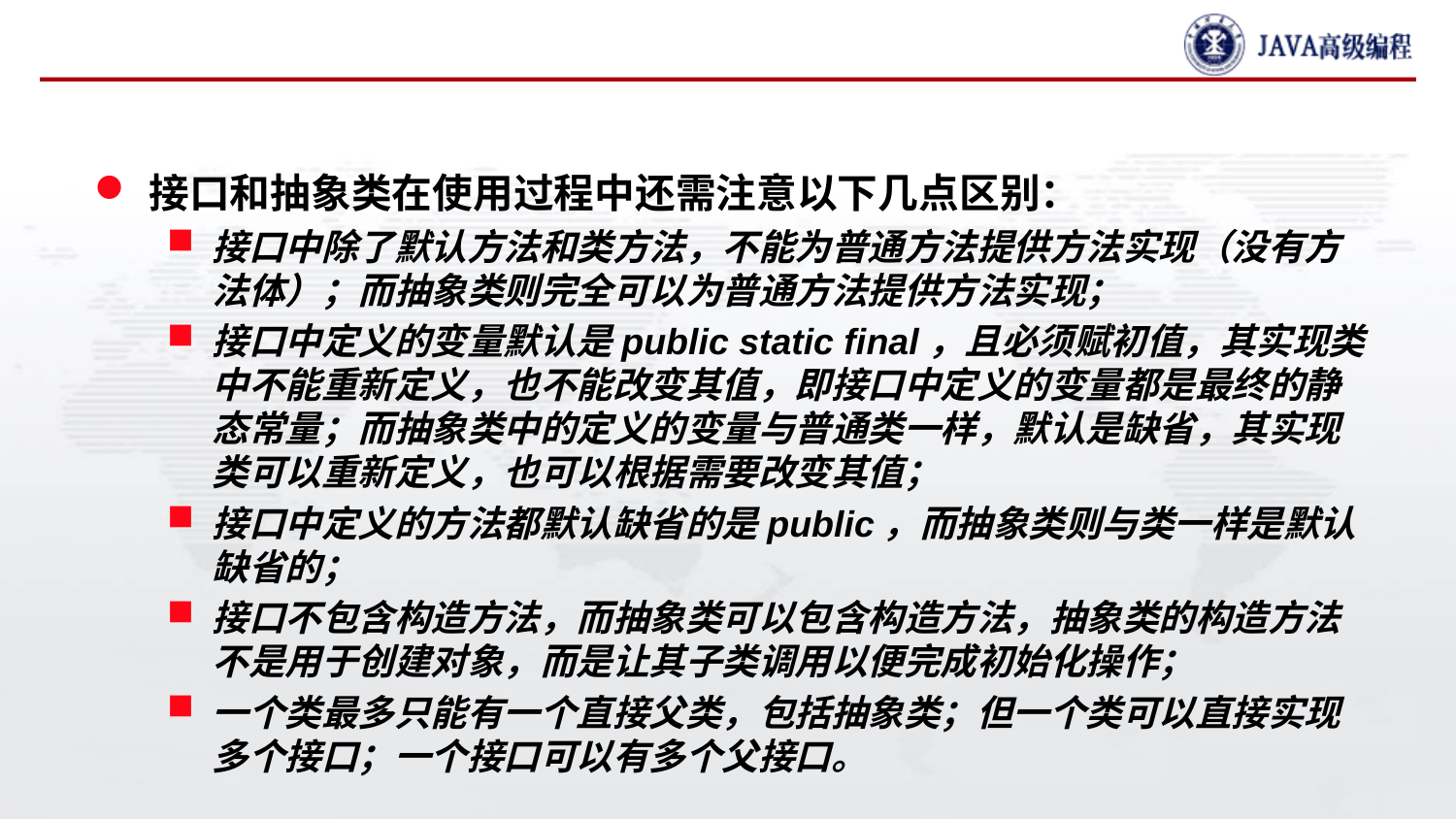

#
接口和抽象类在使用过程中还需注意以下几点区别：
接口中除了默认方法和类方法，不能为普通方法提供方法实现（没有方法体）；而抽象类则完全可以为普通方法提供方法实现；
接口中定义的变量默认是public static final，且必须赋初值，其实现类中不能重新定义，也不能改变其值，即接口中定义的变量都是最终的静态常量；而抽象类中的定义的变量与普通类一样，默认是缺省，其实现类可以重新定义，也可以根据需要改变其值；
接口中定义的方法都默认缺省的是public，而抽象类则与类一样是默认缺省的；
接口不包含构造方法，而抽象类可以包含构造方法，抽象类的构造方法不是用于创建对象，而是让其子类调用以便完成初始化操作；
一个类最多只能有一个直接父类，包括抽象类；但一个类可以直接实现多个接口；一个接口可以有多个父接口。